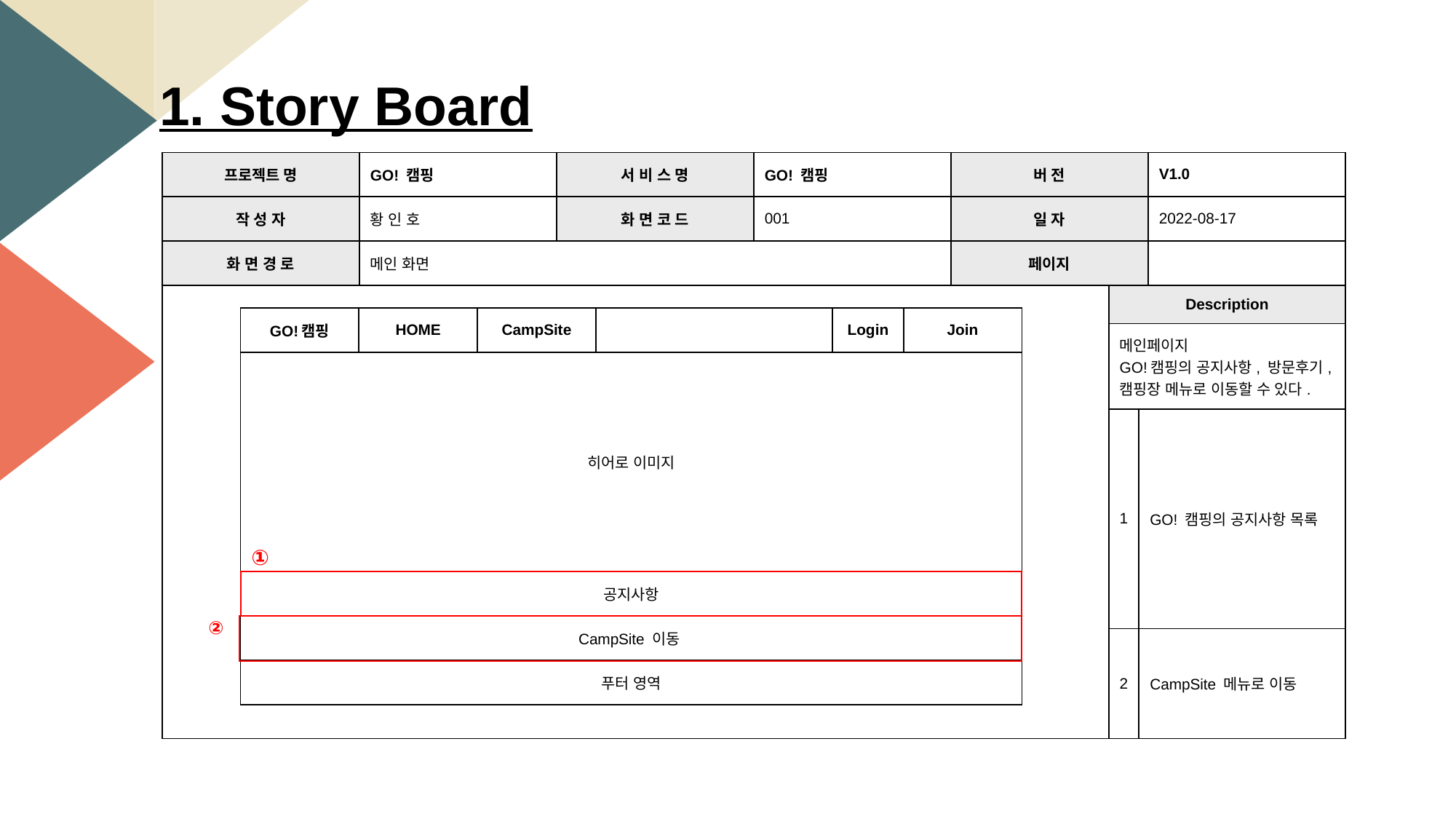

1. Story Board
| 프로젝트 명 | GO! 캠핑 | 서 비 스 명 | GO! 캠핑 | 버 전 | V1.0 |
| --- | --- | --- | --- | --- | --- |
| 작 성 자 | 황 인 호 | 화 면 코 드 | 001 | 일 자 | 2022-08-17 |
| 화 면 경 로 | 메인 화면 |  |  | 페이지 |  |
|  | Description |  |
| --- | --- | --- |
|  | 메인페이지 GO!캠핑의 공지사항, 방문후기, 캠핑장 메뉴로 이동할 수 있다. |  |
|  | 1 | GO! 캠핑의 공지사항 목록 |
|  | 2 | CampSite 메뉴로 이동 |
| GO!캠핑 | HOME | CampSite |  | Login | Join |
| --- | --- | --- | --- | --- | --- |
| 히어로 이미지 |  |  |  |  |  |
| 공지사항 |  |  |  |  |  |
| CampSite 이동 |  |  |  |  |  |
| 푸터 영역 |  |  |  |  |  |
①

②